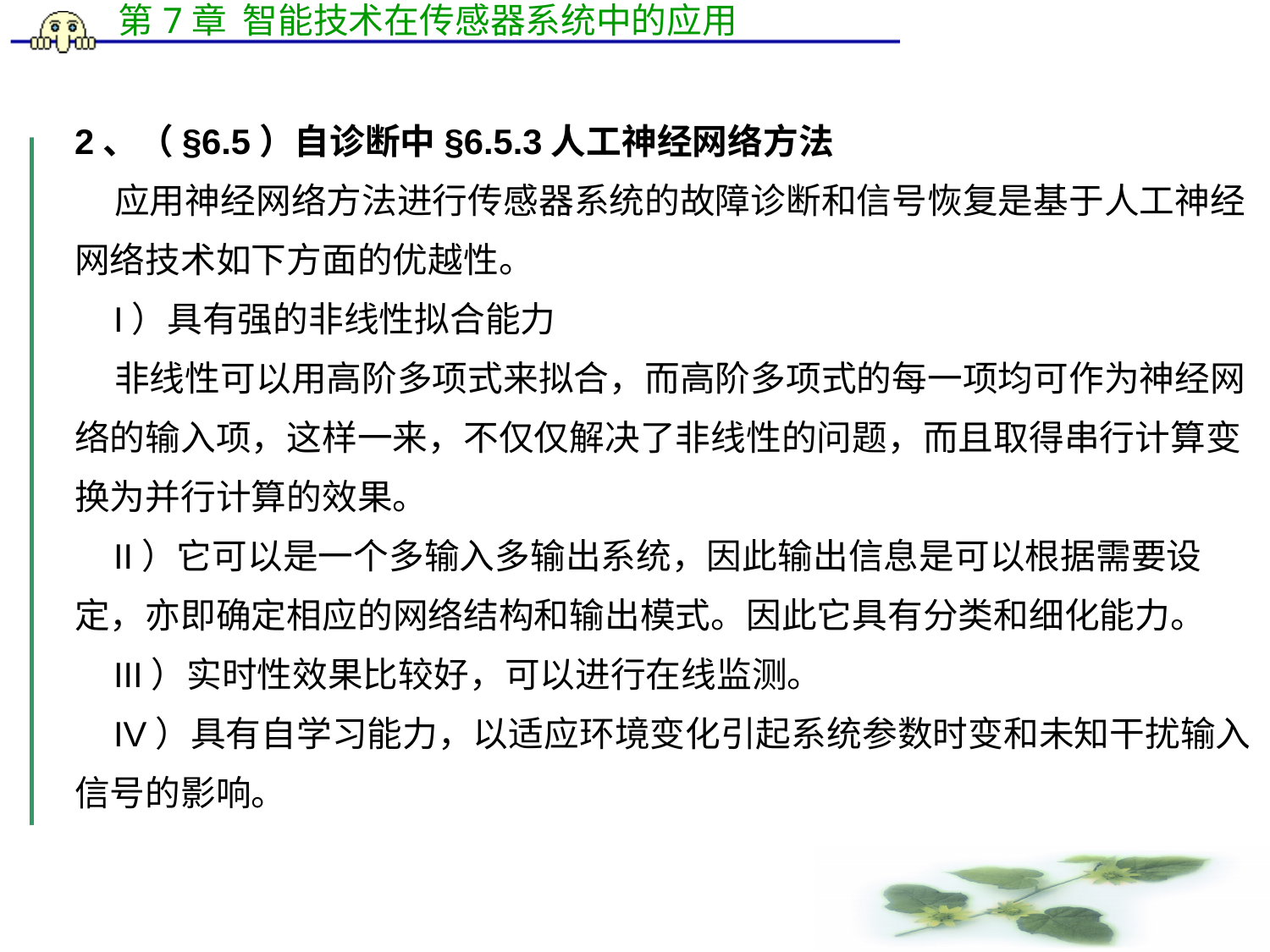

2、（§6.5）自诊断中§6.5.3人工神经网络方法
    应用神经网络方法进行传感器系统的故障诊断和信号恢复是基于人工神经网络技术如下方面的优越性。
    I）具有强的非线性拟合能力
    非线性可以用高阶多项式来拟合，而高阶多项式的每一项均可作为神经网络的输入项，这样一来，不仅仅解决了非线性的问题，而且取得串行计算变换为并行计算的效果。
    II）它可以是一个多输入多输出系统，因此输出信息是可以根据需要设定，亦即确定相应的网络结构和输出模式。因此它具有分类和细化能力。
    III）实时性效果比较好，可以进行在线监测。
    IV）具有自学习能力，以适应环境变化引起系统参数时变和未知干扰输入信号的影响。